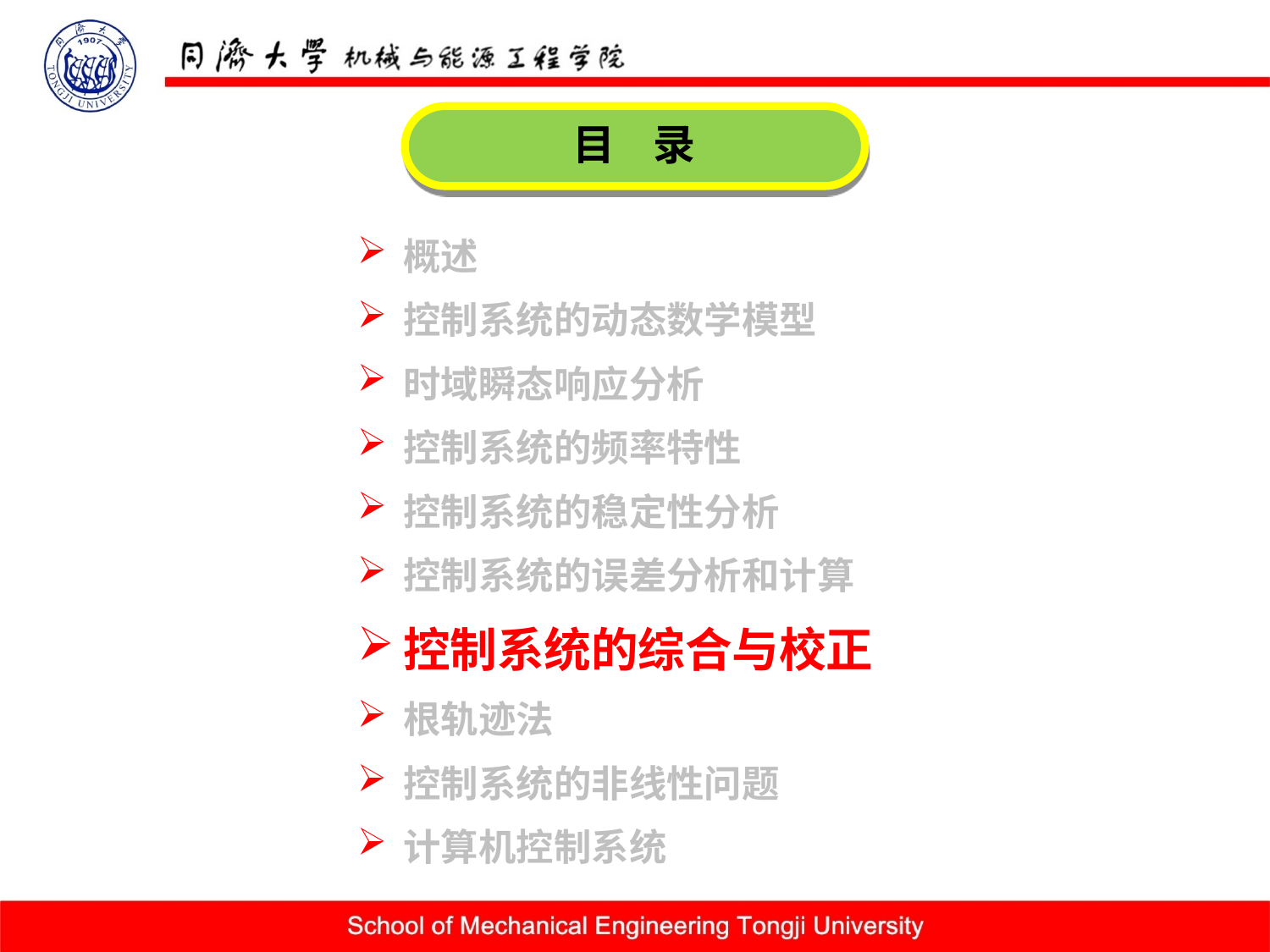

目    录
概述
控制系统的动态数学模型
时域瞬态响应分析
控制系统的频率特性
控制系统的稳定性分析
控制系统的误差分析和计算
控制系统的综合与校正
根轨迹法
控制系统的非线性问题
计算机控制系统